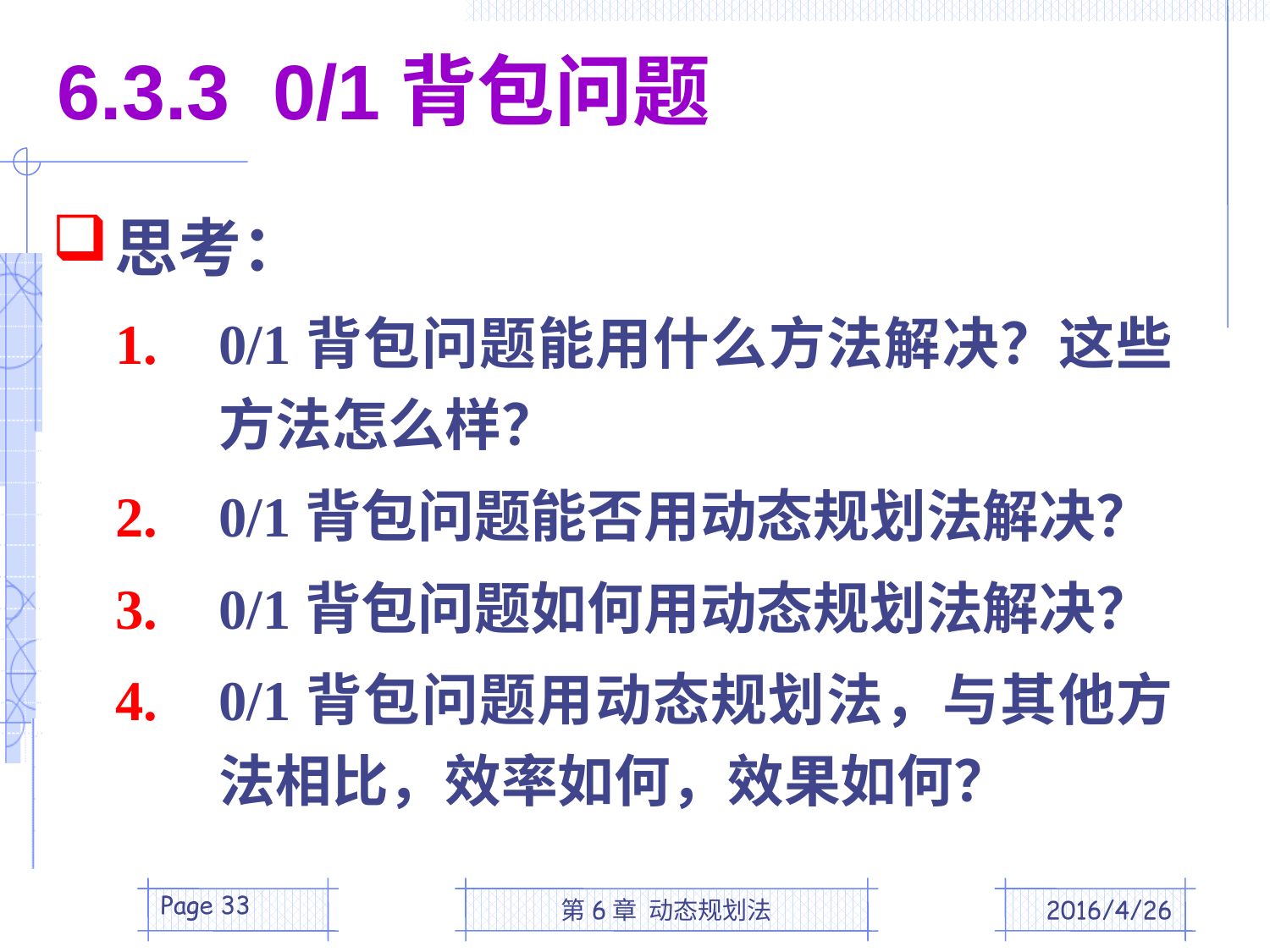

6.3.3  0/1背包问题
思考：
0/1背包问题能用什么方法解决？这些方法怎么样？
0/1背包问题能否用动态规划法解决？
0/1背包问题如何用动态规划法解决？
0/1背包问题用动态规划法，与其他方法相比，效率如何，效果如何？
Page 33
第6章  动态规划法
2016/4/26